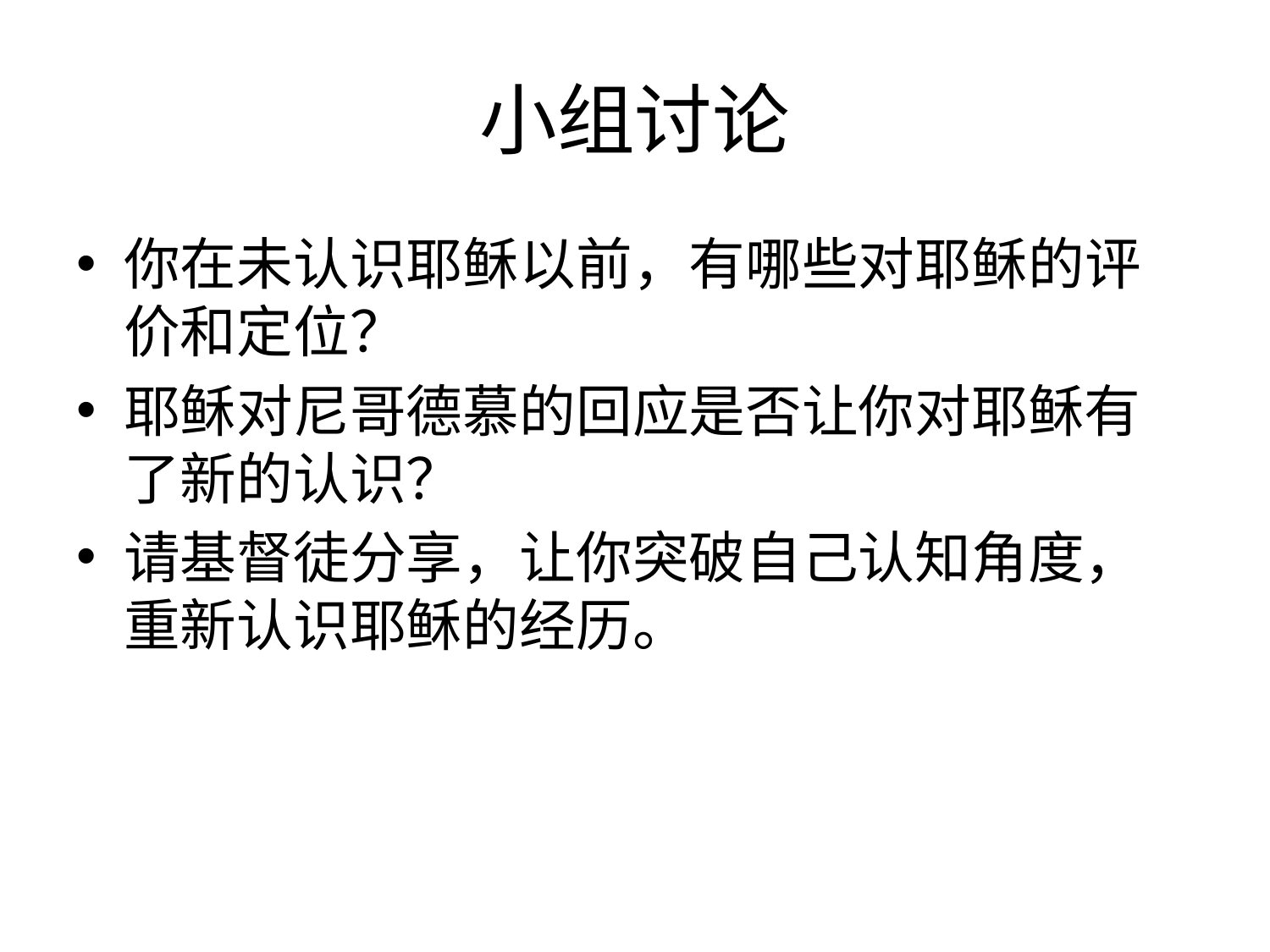

# 小组讨论
你在未认识耶稣以前，有哪些对耶稣的评价和定位？
耶稣对尼哥德慕的回应是否让你对耶稣有了新的认识？
请基督徒分享，让你突破自己认知角度，重新认识耶稣的经历。